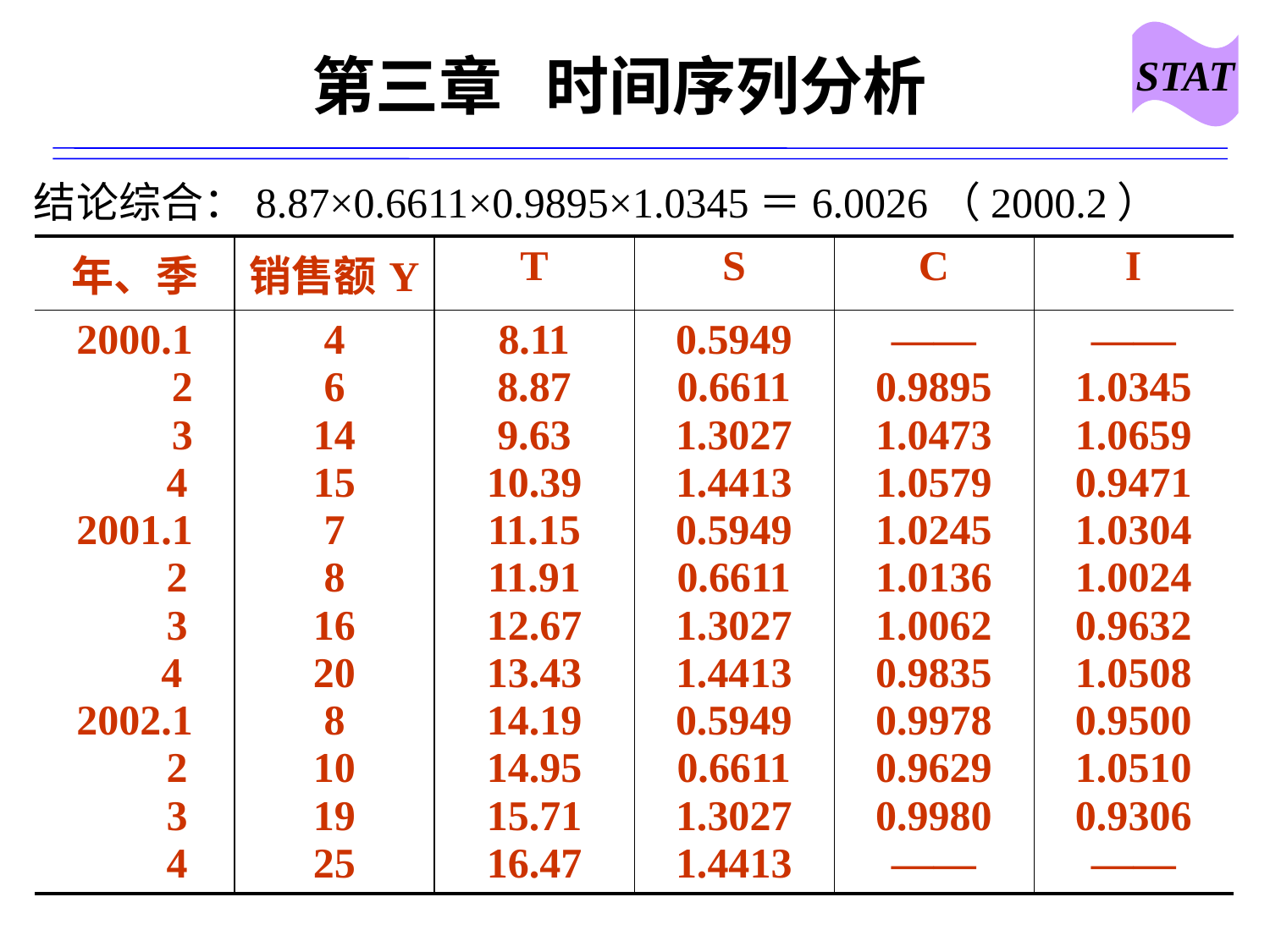

STAT
# 第三章   时间序列分析

结论综合：8.87×0.6611×0.9895×1.0345＝6.0026（2000.2）
| 年、季 | 销售额Y | T | S | C | I |
| --- | --- | --- | --- | --- | --- |
| 2000.1 2 3 4 2001.1 2 3 4 2002.1 2 3 4 | 4 6 14 15 7 8 16 20 8 10 19 25 | 8.11 8.87 9.63 10.39 11.15 11.91 12.67 13.43 14.19 14.95 15.71 16.47 | 0.5949 0.6611 1.3027 1.4413 0.5949 0.6611 1.3027 1.4413 0.5949 0.6611 1.3027 1.4413 | —— 0.9895 1.0473 1.0579 1.0245 1.0136 1.0062 0.9835 0.9978 0.9629 0.9980 —— | —— 1.0345 1.0659 0.9471 1.0304 1.0024 0.9632 1.0508 0.9500 1.0510 0.9306 —— |